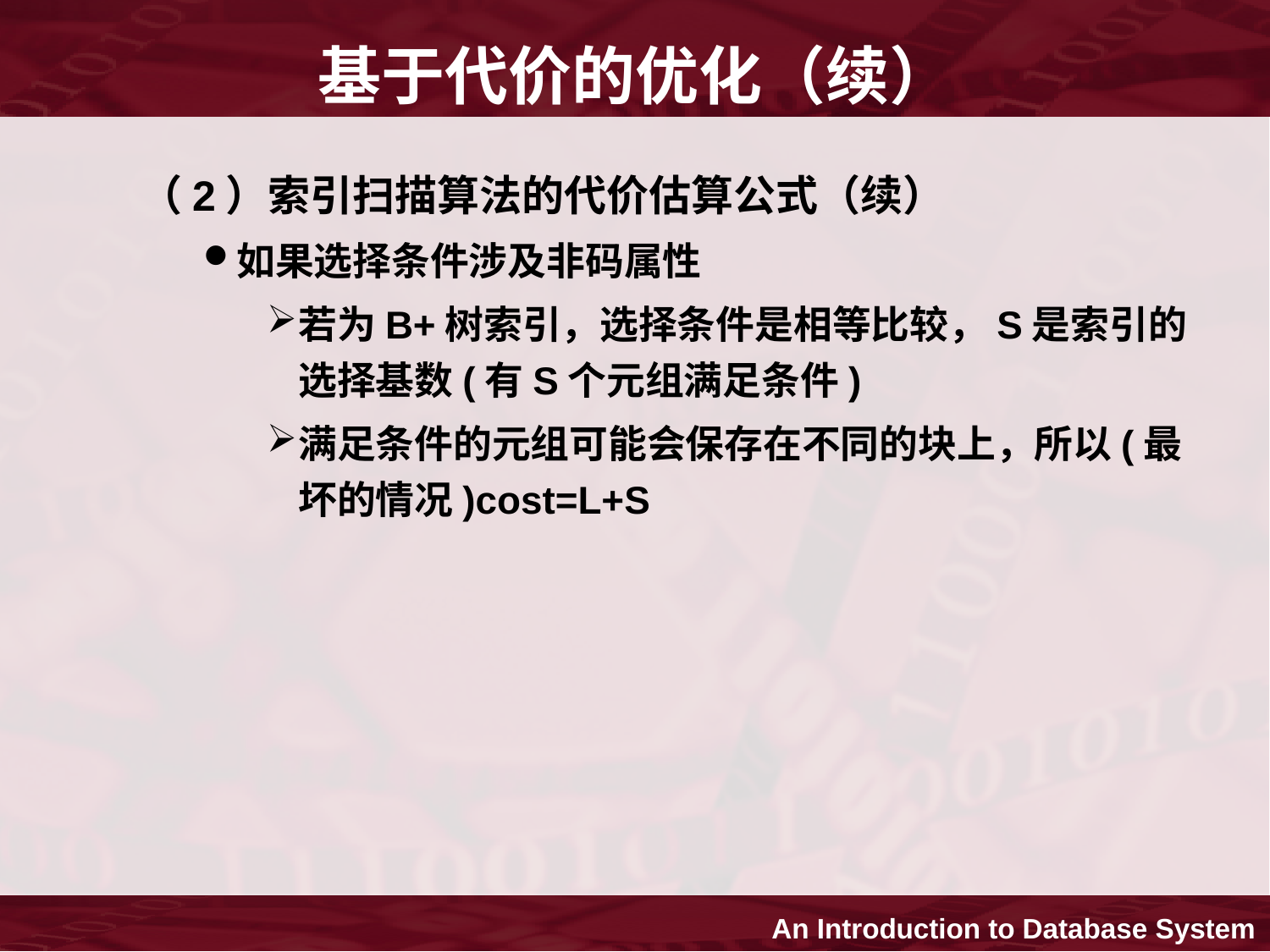

# 基于代价的优化（续）
（2）索引扫描算法的代价估算公式（续）
如果选择条件涉及非码属性
若为B+树索引，选择条件是相等比较，S是索引的选择基数(有S个元组满足条件)
满足条件的元组可能会保存在不同的块上，所以(最坏的情况)cost=L+S